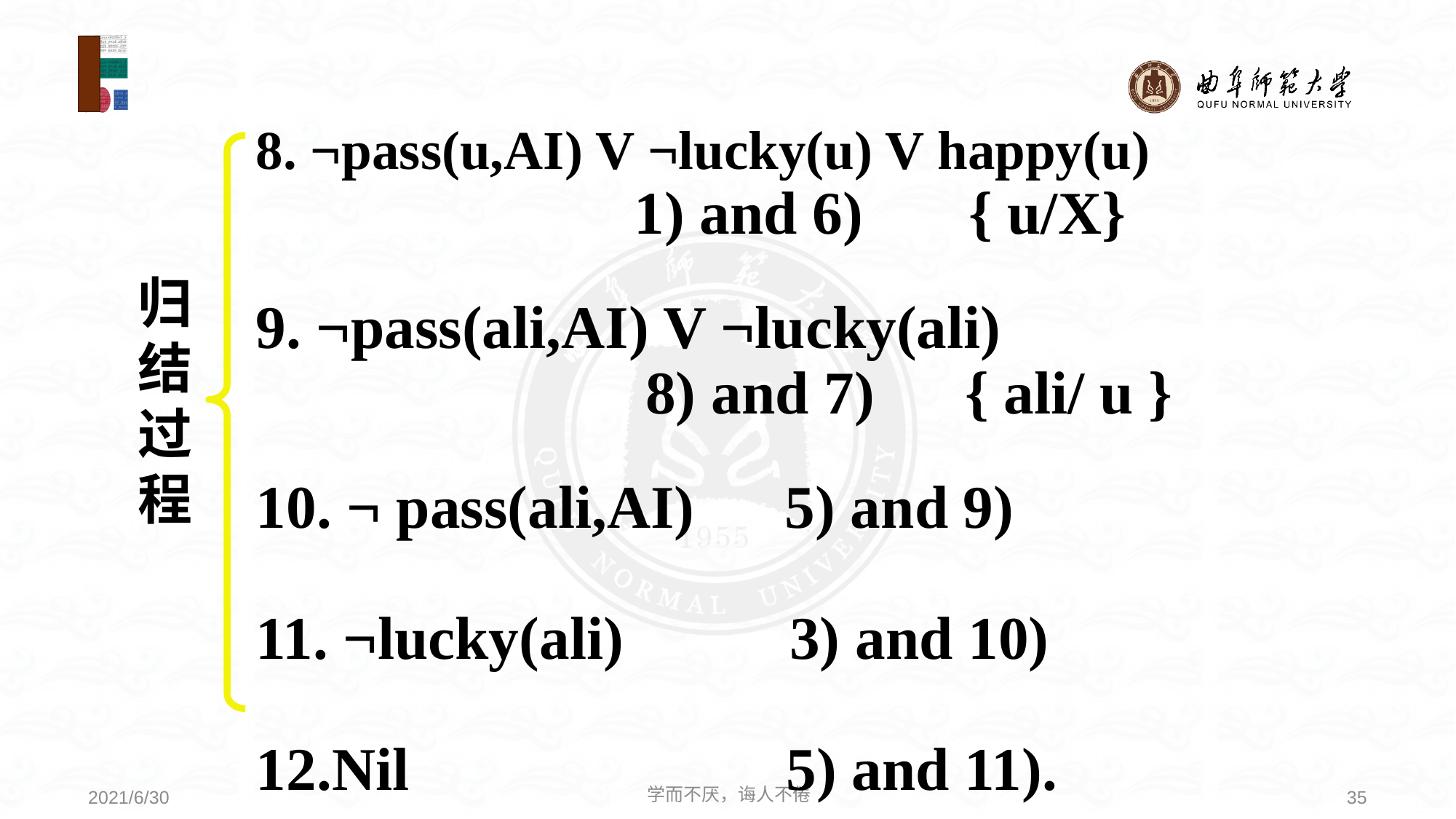

#
8. ¬pass(u,AI) V ¬lucky(u) V happy(u)
                                 1) and 6)       { u/X}

9. ¬pass(ali,AI) V ¬lucky(ali)
                                  8) and 7)      { ali/ u }

10. ¬ pass(ali,AI)      5) and 9)

11. ¬lucky(ali)           3) and 10)

12.Nil                         5) and 11).

归
结
过
程
学而不厌，诲人不倦
35
2021/6/30